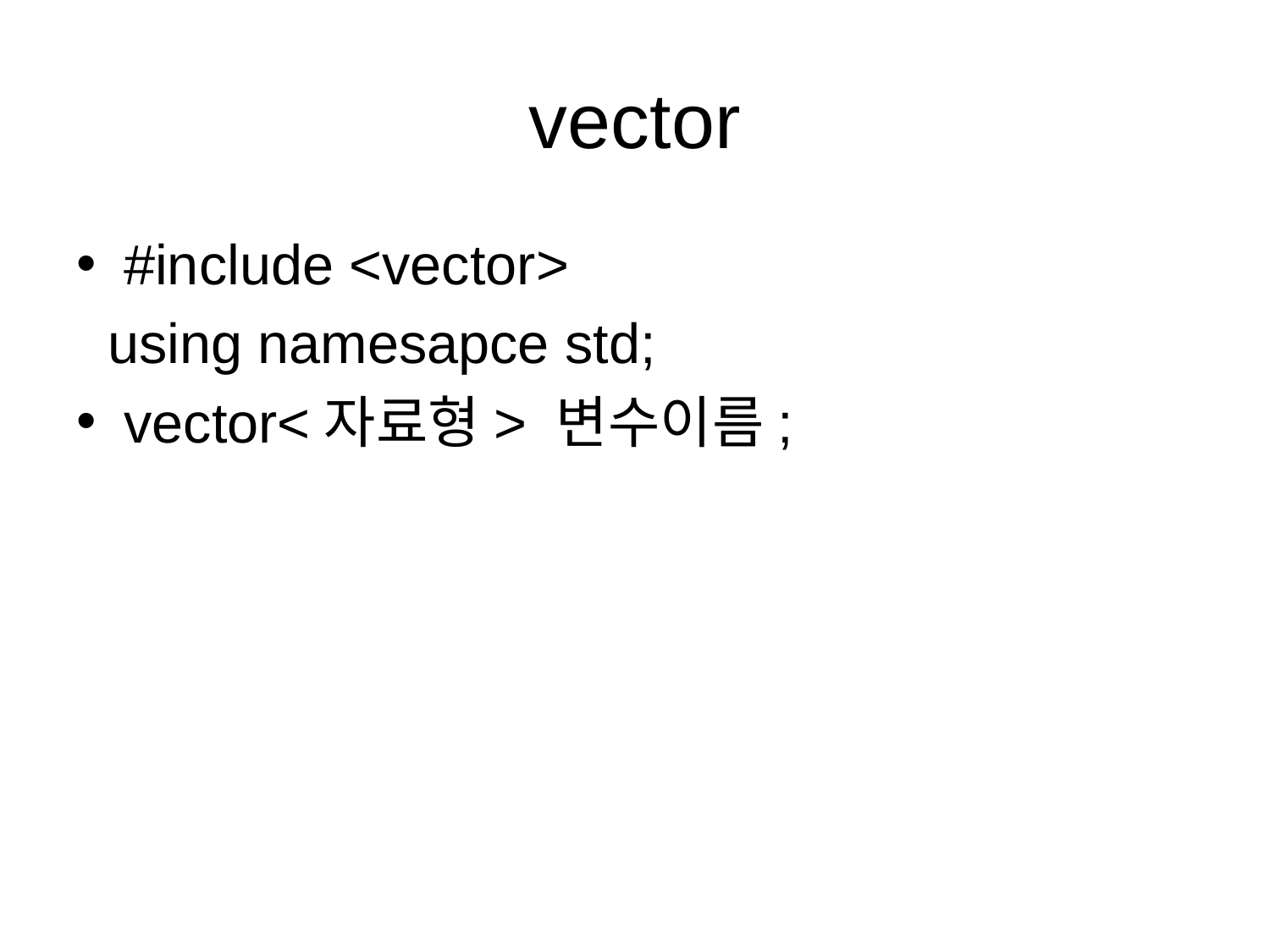

# vector
#include <vector>
  using namesapce std;
vector<자료형> 변수이름;